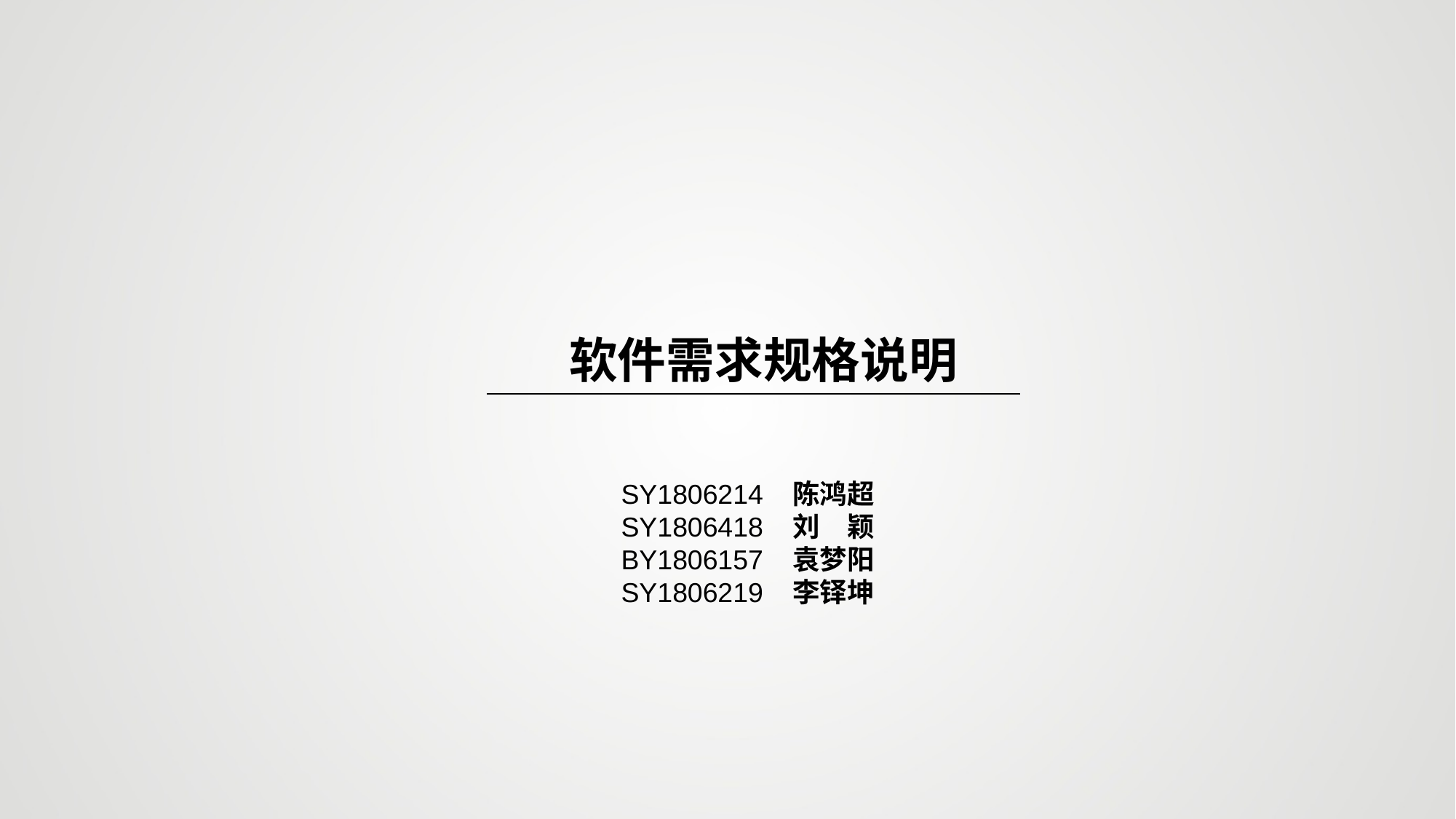

软件需求规格说明
SY1806214   陈鸿超
SY1806418   刘　颖
BY1806157   袁梦阳
SY1806219   李铎坤